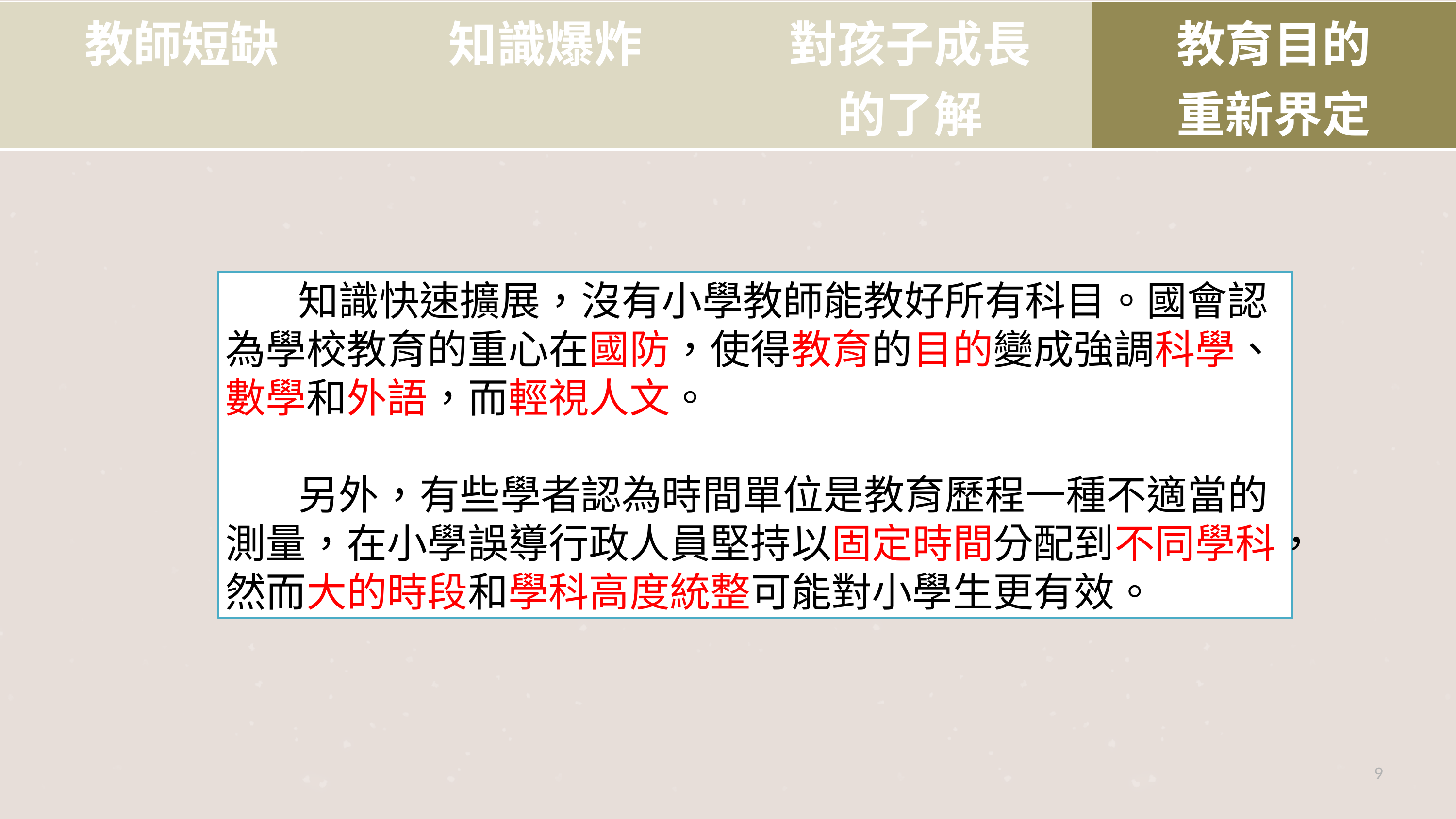

| 教師短缺 | 知識爆炸 | 對孩子成長 的了解 | 教育目的 重新界定 |
| --- | --- | --- | --- |
	知識快速擴展，沒有小學教師能教好所有科目。國會認為學校教育的重心在國防，使得教育的目的變成強調科學、數學和外語，而輕視人文。

	另外，有些學者認為時間單位是教育歷程一種不適當的測量，在小學誤導行政人員堅持以固定時間分配到不同學科，然而大的時段和學科高度統整可能對小學生更有效。
9